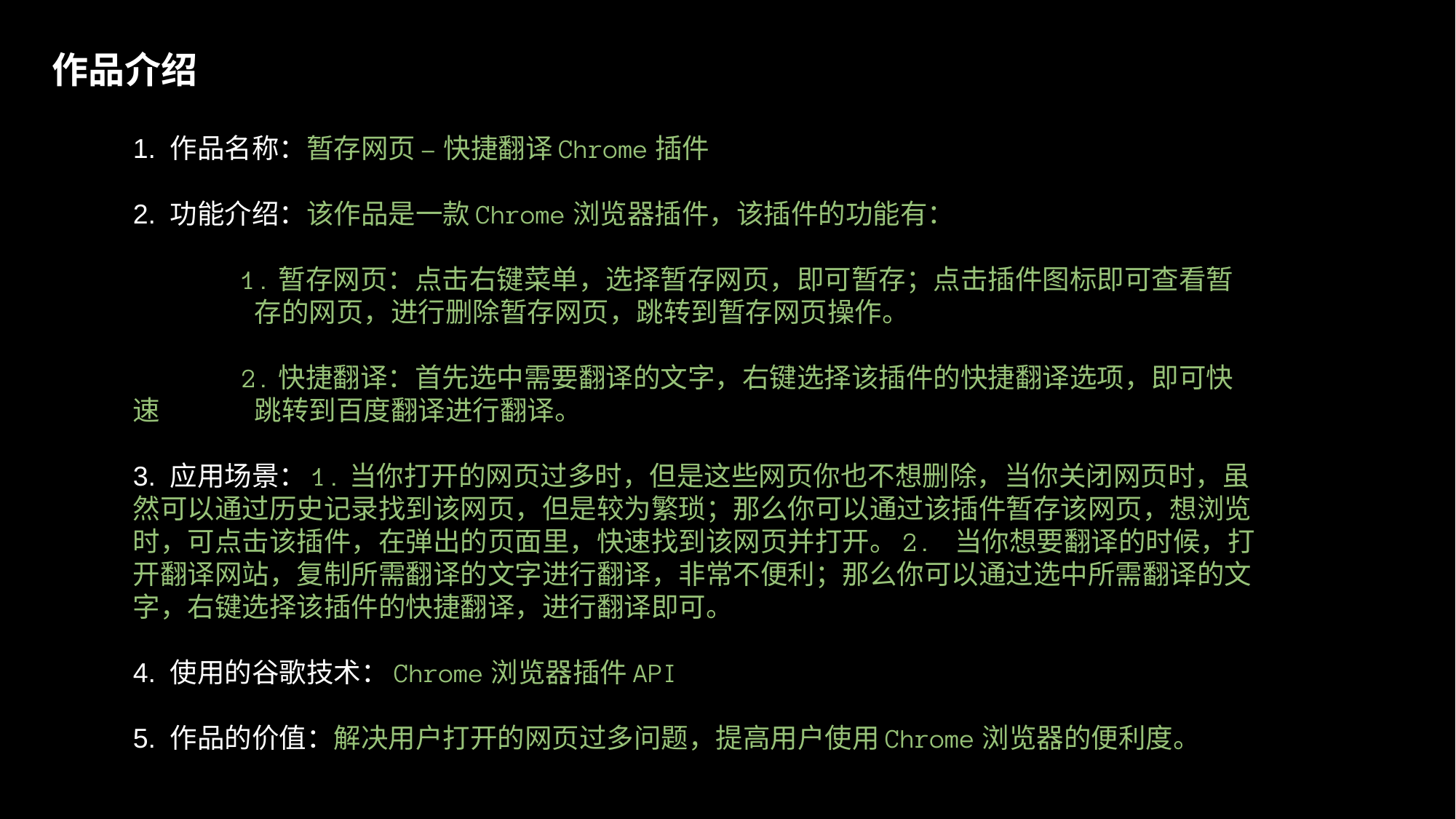

作品介绍
1. 作品名称：暂存网页-快捷翻译Chrome插件

2. 功能介绍：该作品是一款Chrome浏览器插件，该插件的功能有：

	1.暂存网页：点击右键菜单，选择暂存网页，即可暂存；点击插件图标即可查看暂	  存的网页，进行删除暂存网页，跳转到暂存网页操作。

	2.快捷翻译：首先选中需要翻译的文字，右键选择该插件的快捷翻译选项，即可快速	  跳转到百度翻译进行翻译。

3. 应用场景：1.当你打开的网页过多时，但是这些网页你也不想删除，当你关闭网页时，虽然可以通过历史记录找到该网页，但是较为繁琐；那么你可以通过该插件暂存该网页，想浏览时，可点击该插件，在弹出的页面里，快速找到该网页并打开。2. 当你想要翻译的时候，打开翻译网站，复制所需翻译的文字进行翻译，非常不便利；那么你可以通过选中所需翻译的文字，右键选择该插件的快捷翻译，进行翻译即可。

4. 使用的谷歌技术：Chrome浏览器插件API

5. 作品的价值：解决用户打开的网页过多问题，提高用户使用Chrome浏览器的便利度。